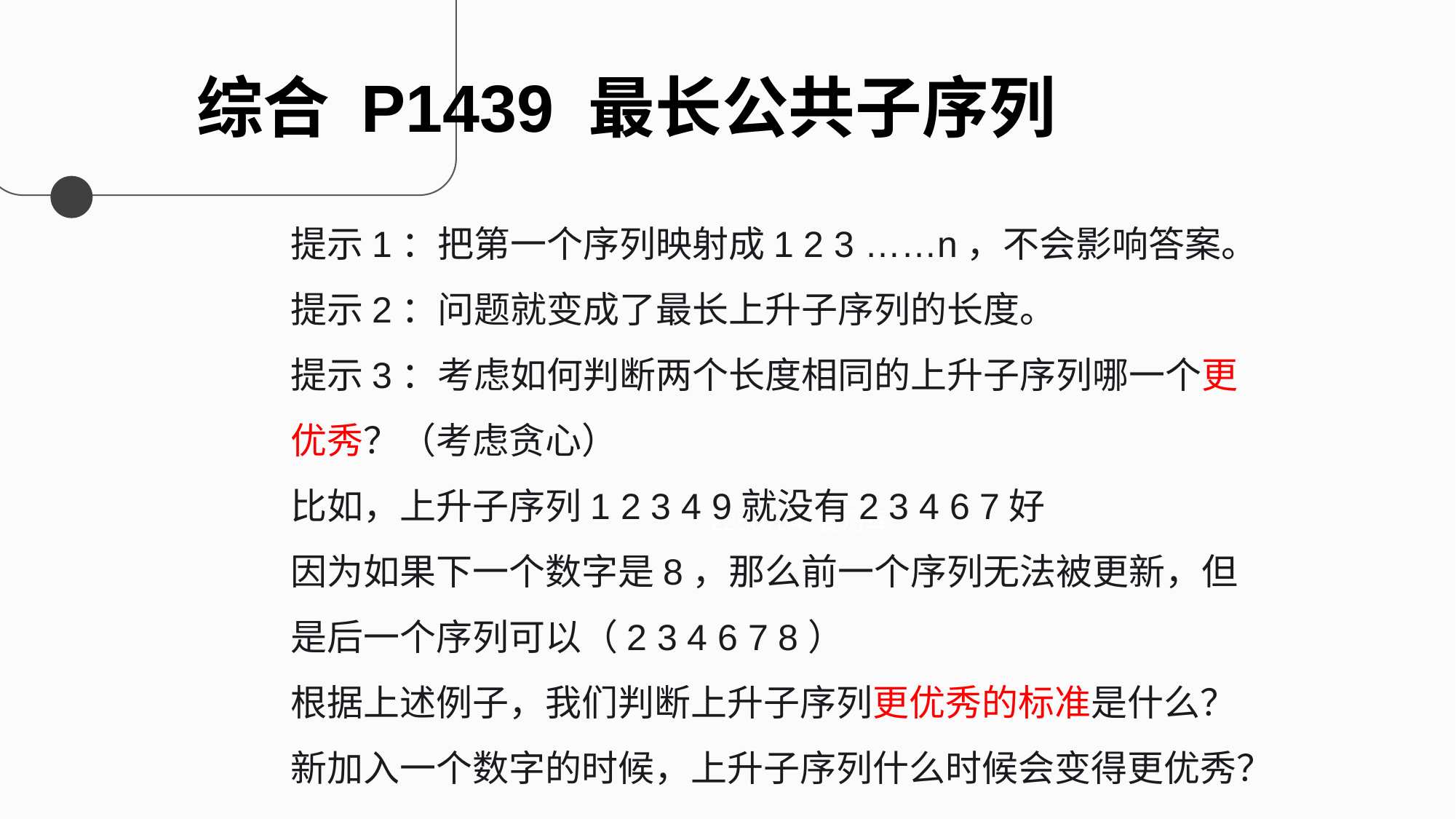

综合 P1439 最长公共子序列

提示1：把第一个序列映射成1 2 3 ……n，不会影响答案。
提示2：问题就变成了最长上升子序列的长度。
提示3：考虑如何判断两个长度相同的上升子序列哪一个更优秀？（考虑贪心）
比如，上升子序列1 2 3 4 9就没有2 3 4 6 7好
因为如果下一个数字是8，那么前一个序列无法被更新，但是后一个序列可以（2 3 4 6 7 8）
根据上述例子，我们判断上升子序列更优秀的标准是什么？
新加入一个数字的时候，上升子序列什么时候会变得更优秀？
2250784 姜乃珲